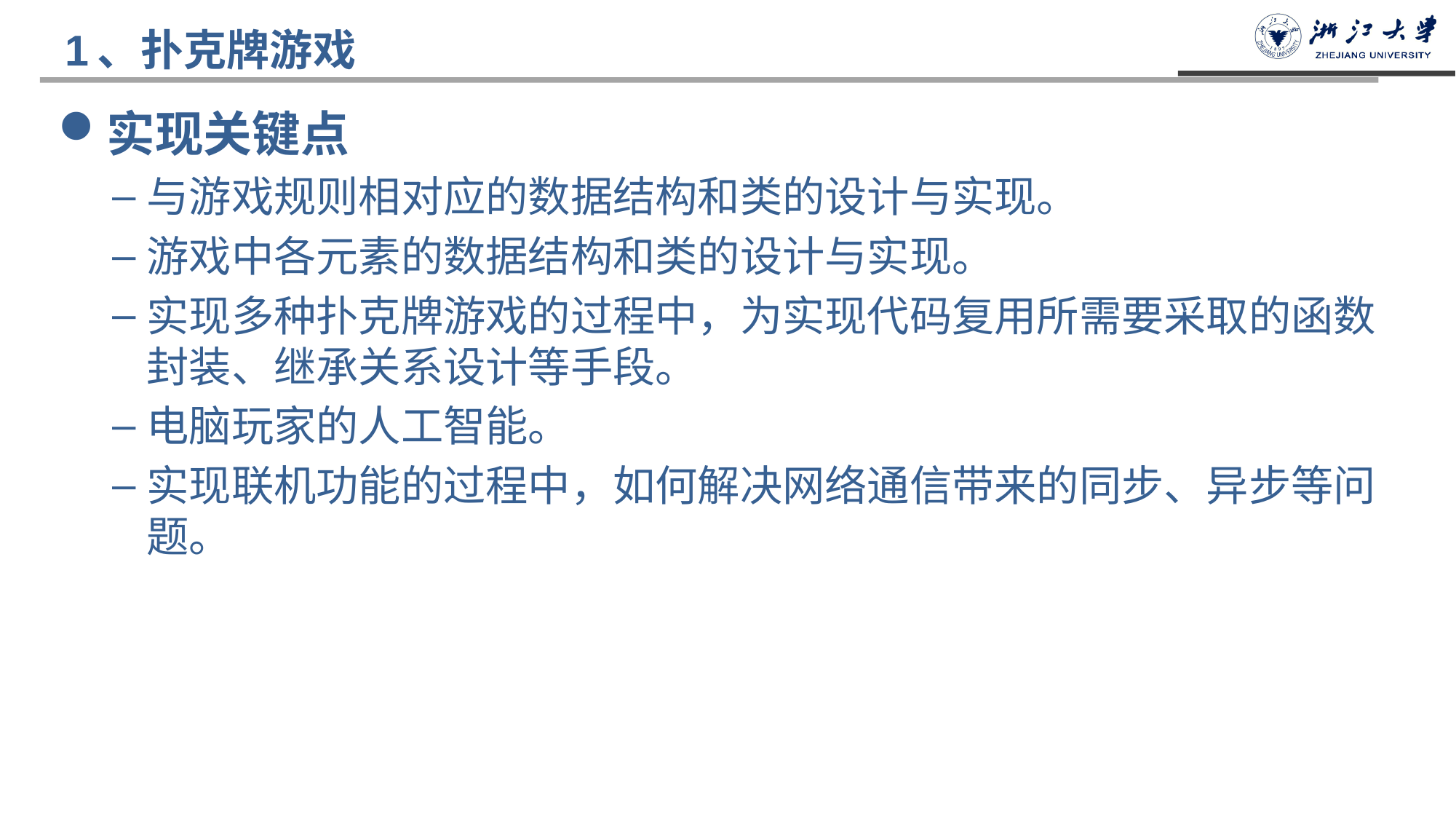

# 1、扑克牌游戏
实现关键点
与游戏规则相对应的数据结构和类的设计与实现。
游戏中各元素的数据结构和类的设计与实现。
实现多种扑克牌游戏的过程中，为实现代码复用所需要采取的函数封装、继承关系设计等手段。
电脑玩家的人工智能。
实现联机功能的过程中，如何解决网络通信带来的同步、异步等问题。